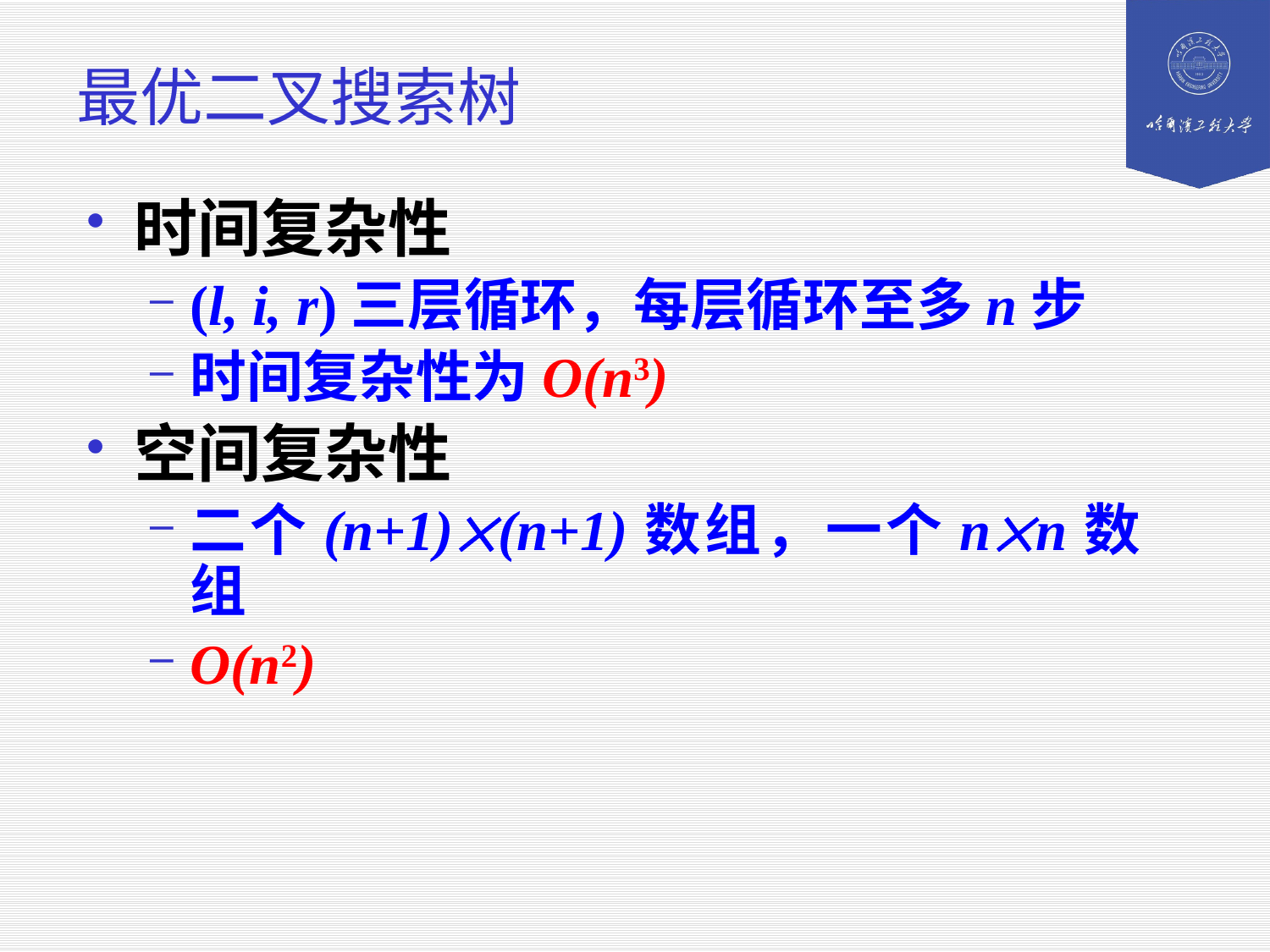

# 最优二叉搜索树
时间复杂性
(l, i, r)三层循环，每层循环至多n步
时间复杂性为O(n3)
空间复杂性
二个(n+1)×(n+1)数组，一个n×n数组
O(n2)